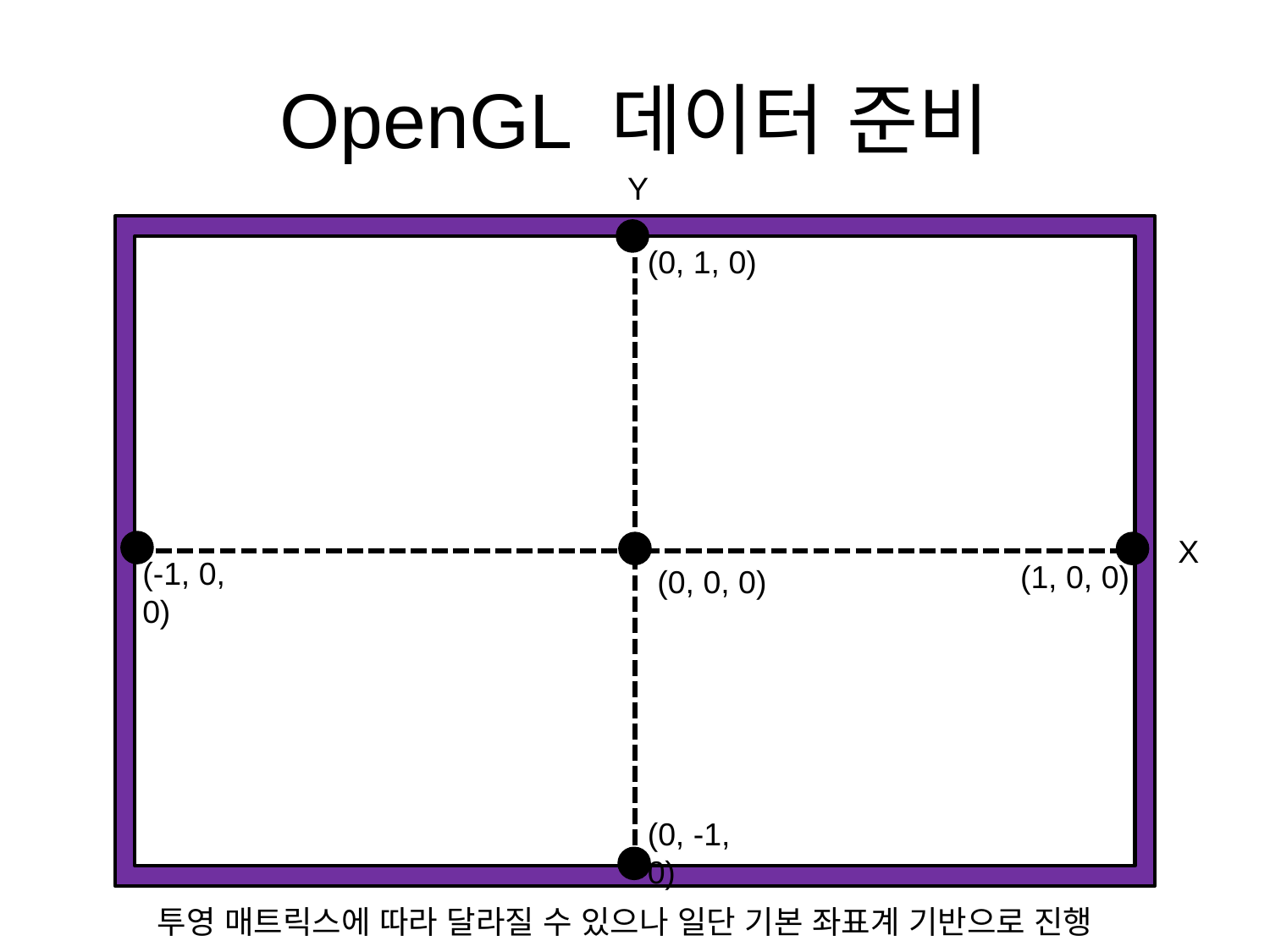

# OpenGL 데이터 준비
Y

(0, 1, 0)
X

(-1, 0, 0)
(1, 0, 0)
(0, 0, 0)
(0, -1, 0)

투영 매트릭스에 따라 달라질 수 있으나 일단 기본 좌표계 기반으로 진행